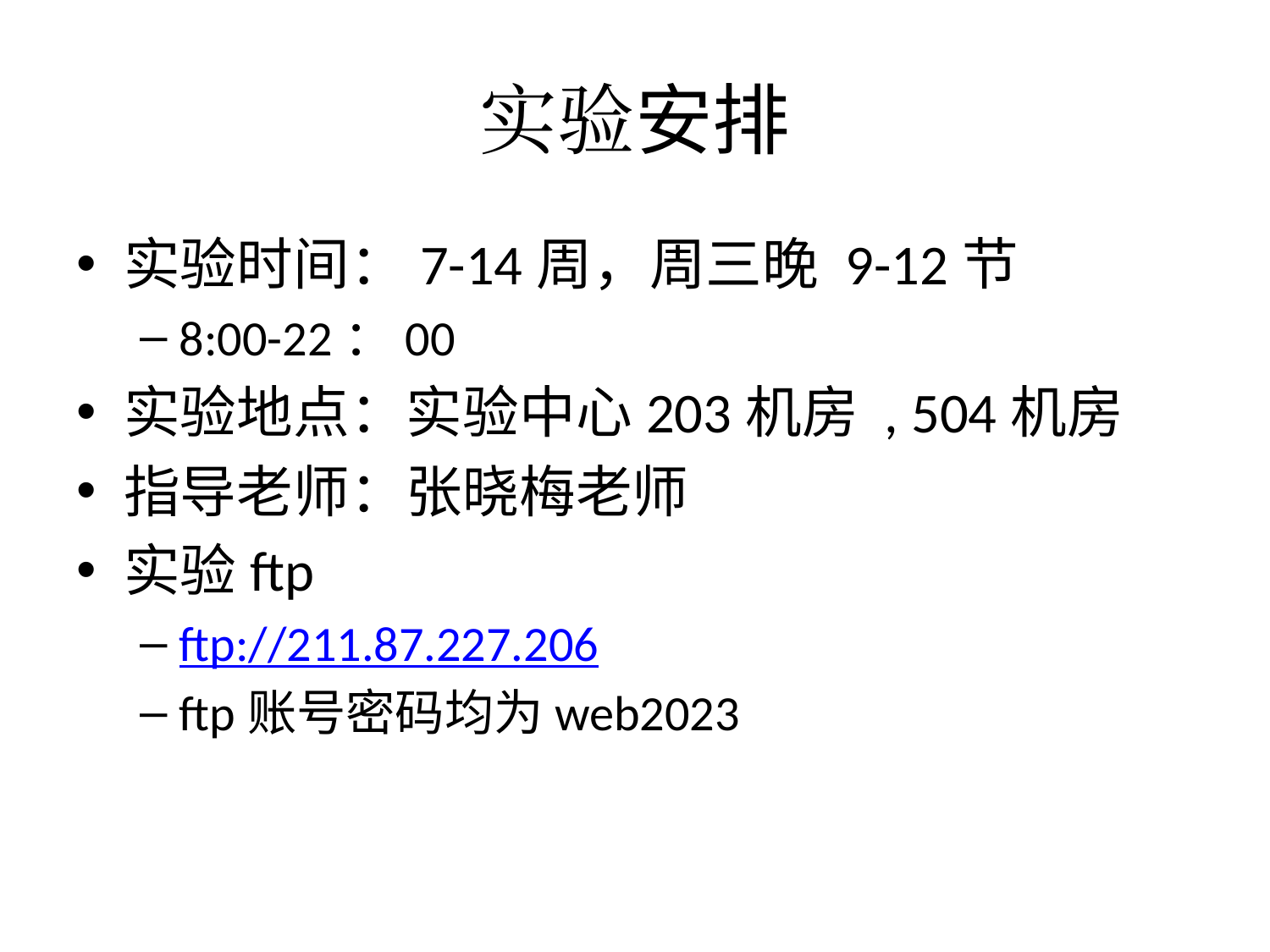

# 实验安排
实验时间：7-14周，周三晚 9-12节
8:00-22：00
实验地点：实验中心203机房 , 504机房
指导老师：张晓梅老师
实验ftp
ftp://211.87.227.206
ftp账号密码均为web2023